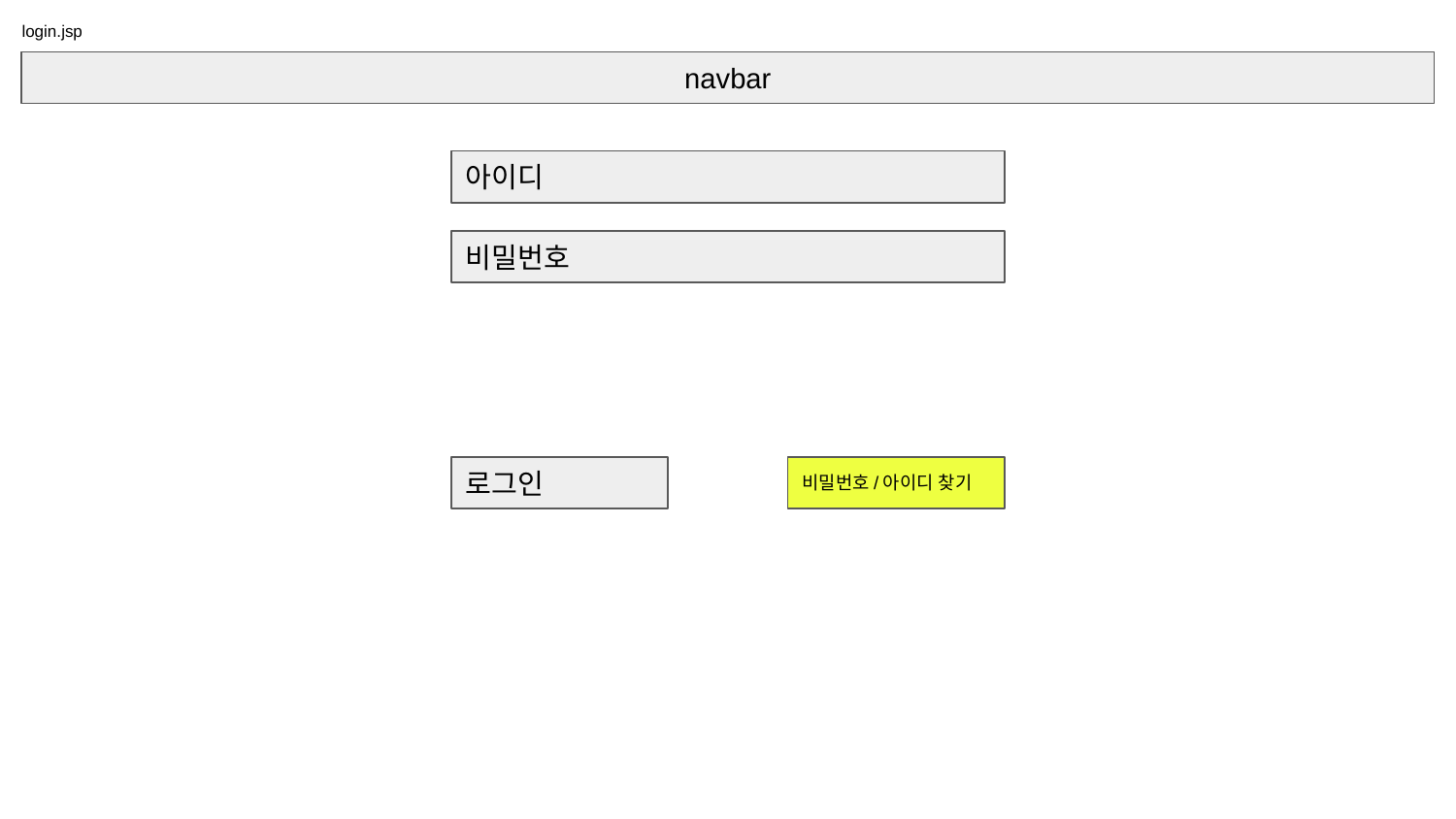

# login.jsp
navbar
아이디
비밀번호
로그인
비밀번호/아이디 찾기